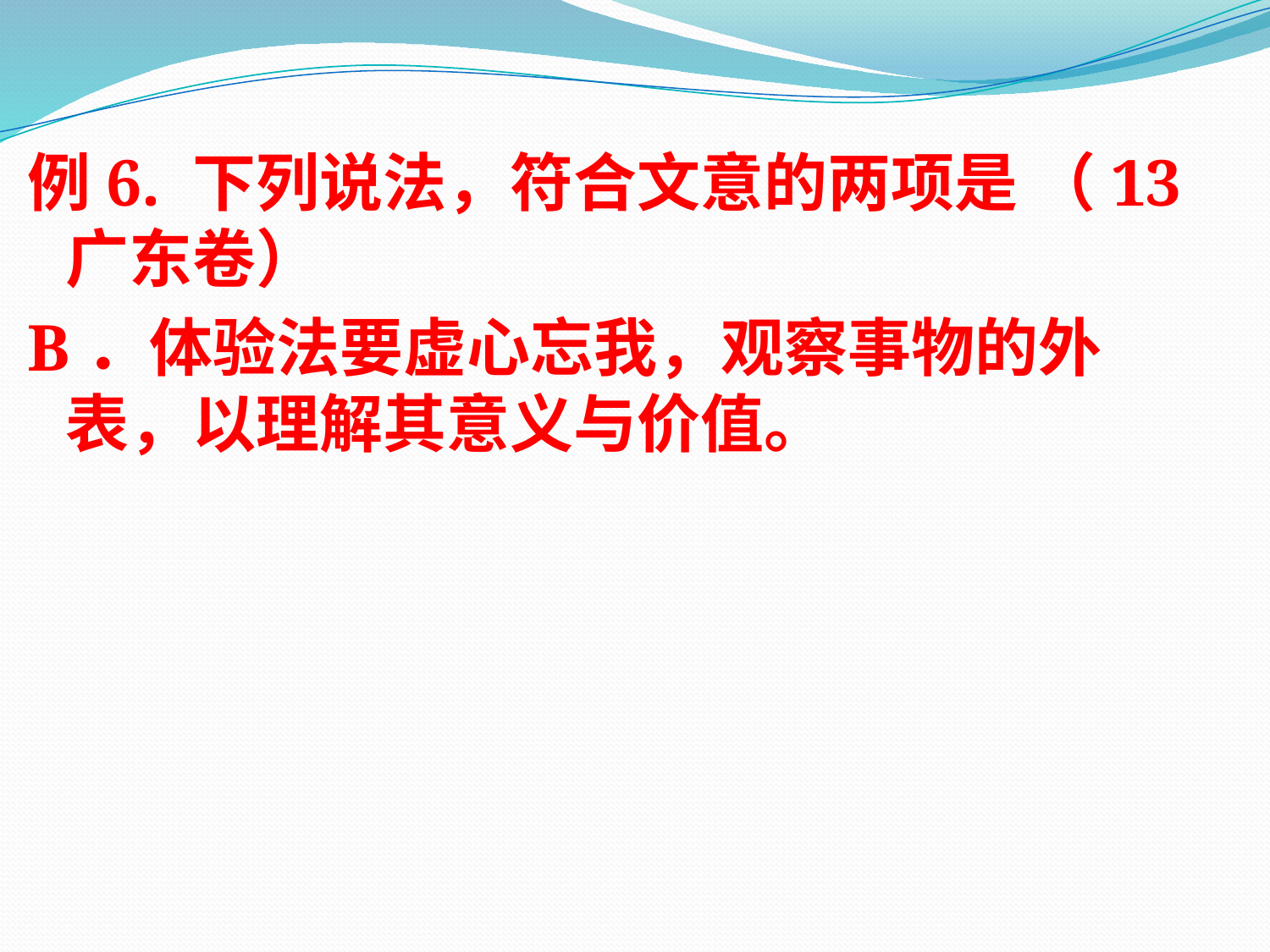

例6. 下列说法，符合文意的两项是 （13广东卷）
B．体验法要虚心忘我，观察事物的外表，以理解其意义与价值。